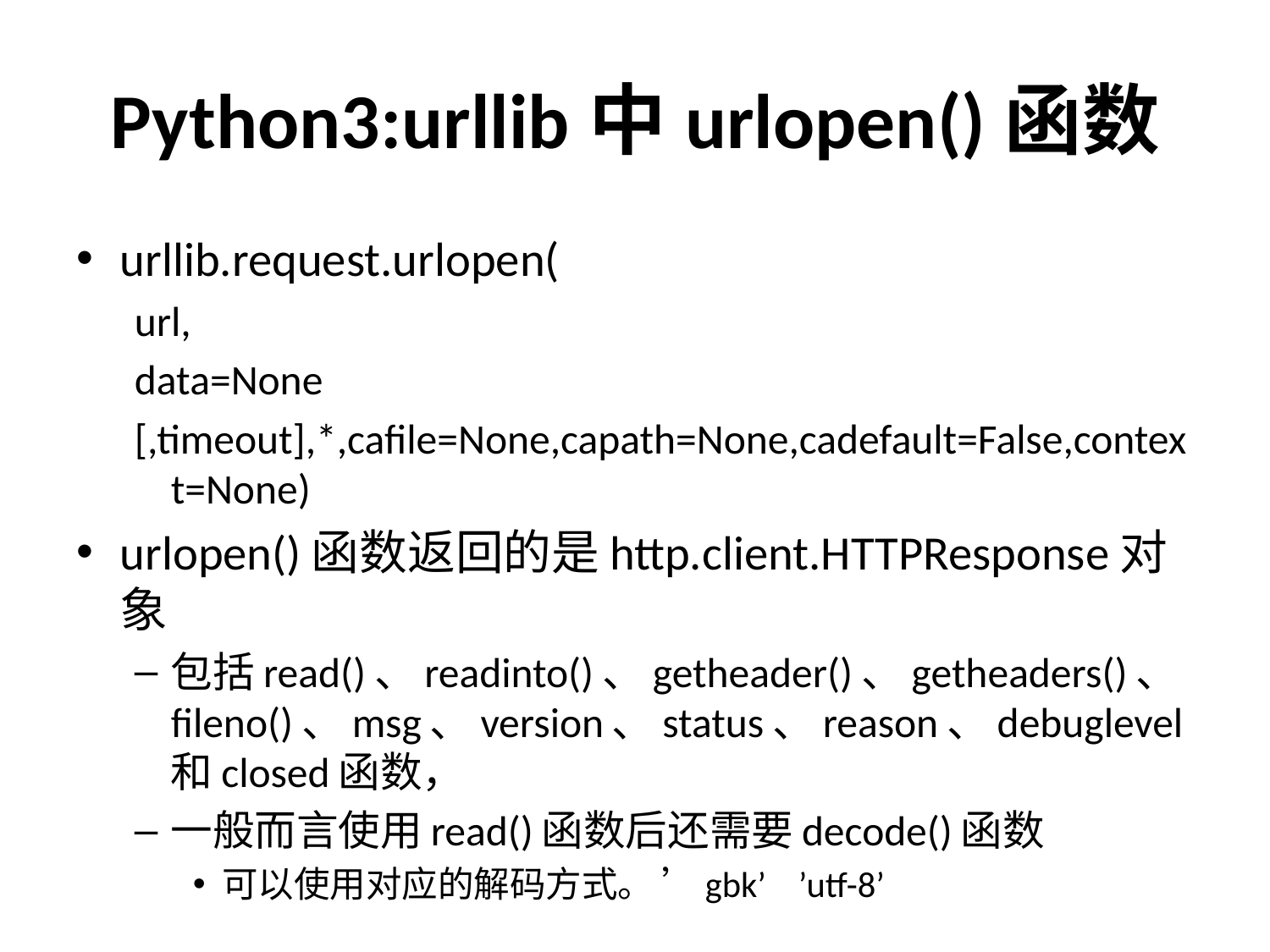

# Python3:urllib中urlopen()函数
urllib.request.urlopen(
url,
data=None
[,timeout],*,cafile=None,capath=None,cadefault=False,context=None)
urlopen()函数返回的是http.client.HTTPResponse对象
包括read()、readinto()、getheader()、getheaders()、fileno()、msg、version、status、reason、debuglevel和closed函数，
一般而言使用read()函数后还需要decode()函数
可以使用对应的解码方式。 ’gbk’    ’utf-8’